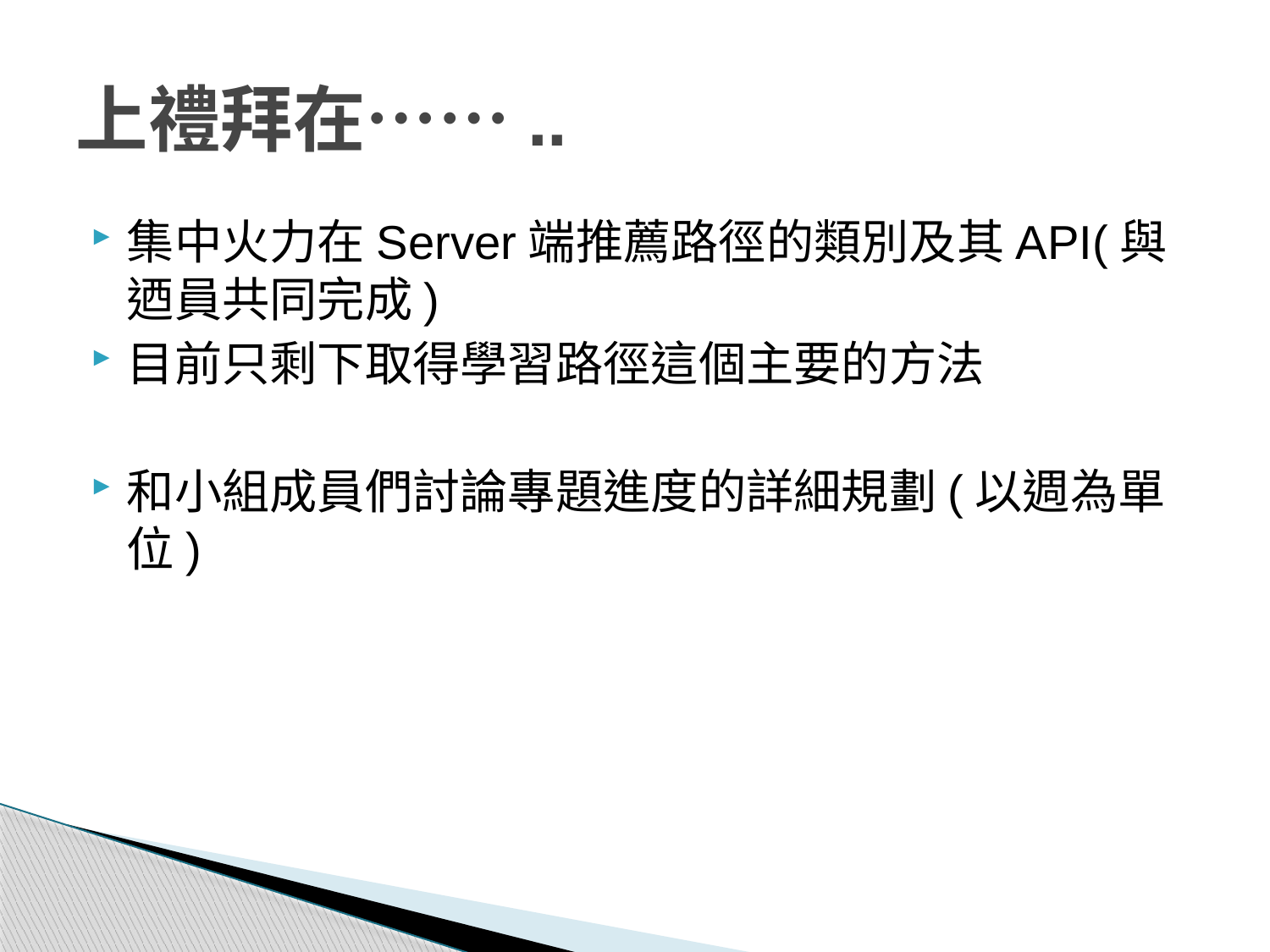

# 上禮拜在……..
集中火力在Server端推薦路徑的類別及其API(與迺員共同完成)
目前只剩下取得學習路徑這個主要的方法

和小組成員們討論專題進度的詳細規劃(以週為單位)